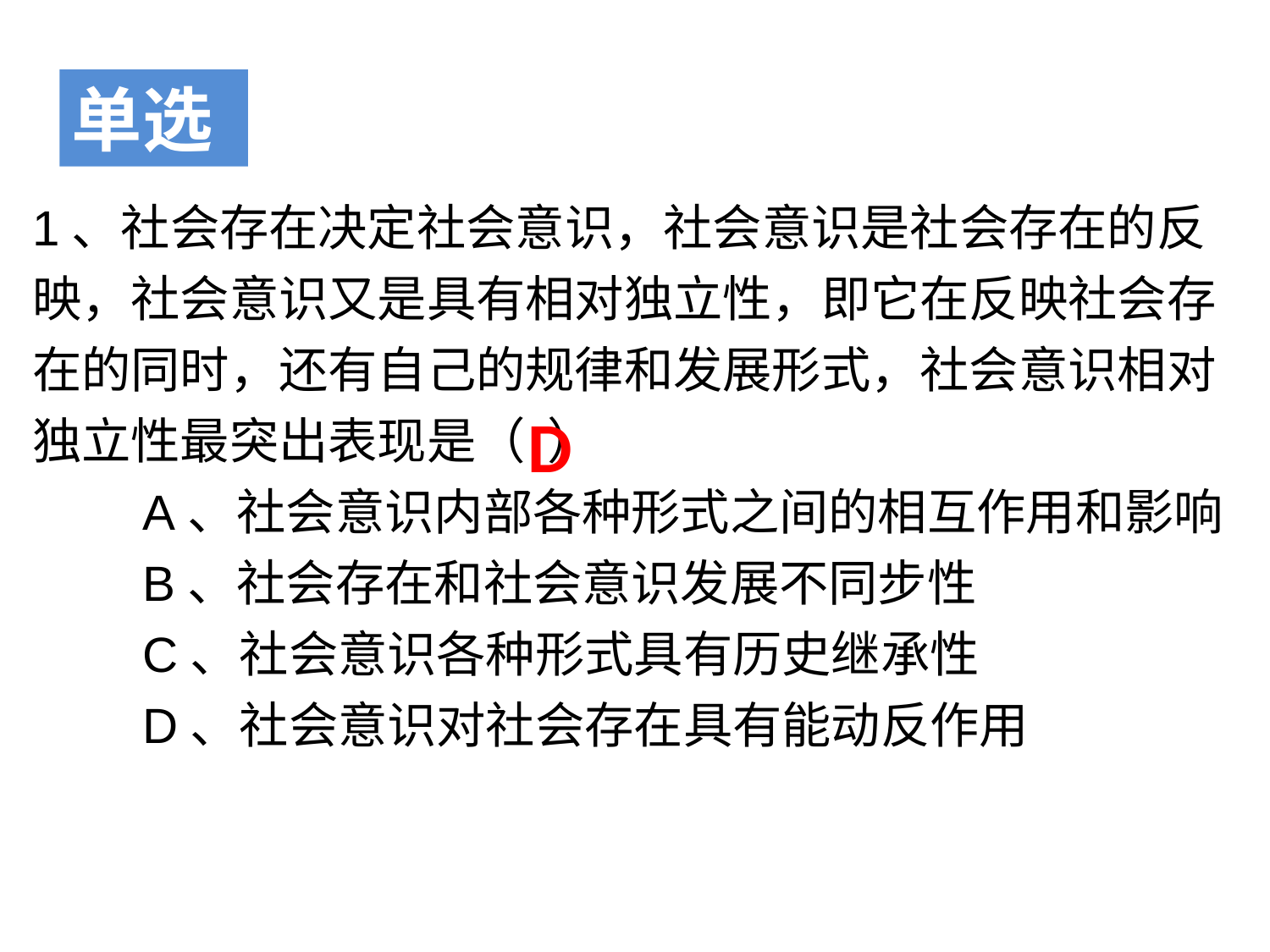

单选
1、社会存在决定社会意识，社会意识是社会存在的反映，社会意识又是具有相对独立性，即它在反映社会存在的同时，还有自己的规律和发展形式，社会意识相对独立性最突出表现是（  ）
　　A、社会意识内部各种形式之间的相互作用和影响
　　B、社会存在和社会意识发展不同步性
　　C、社会意识各种形式具有历史继承性
　　D、社会意识对社会存在具有能动反作用

D